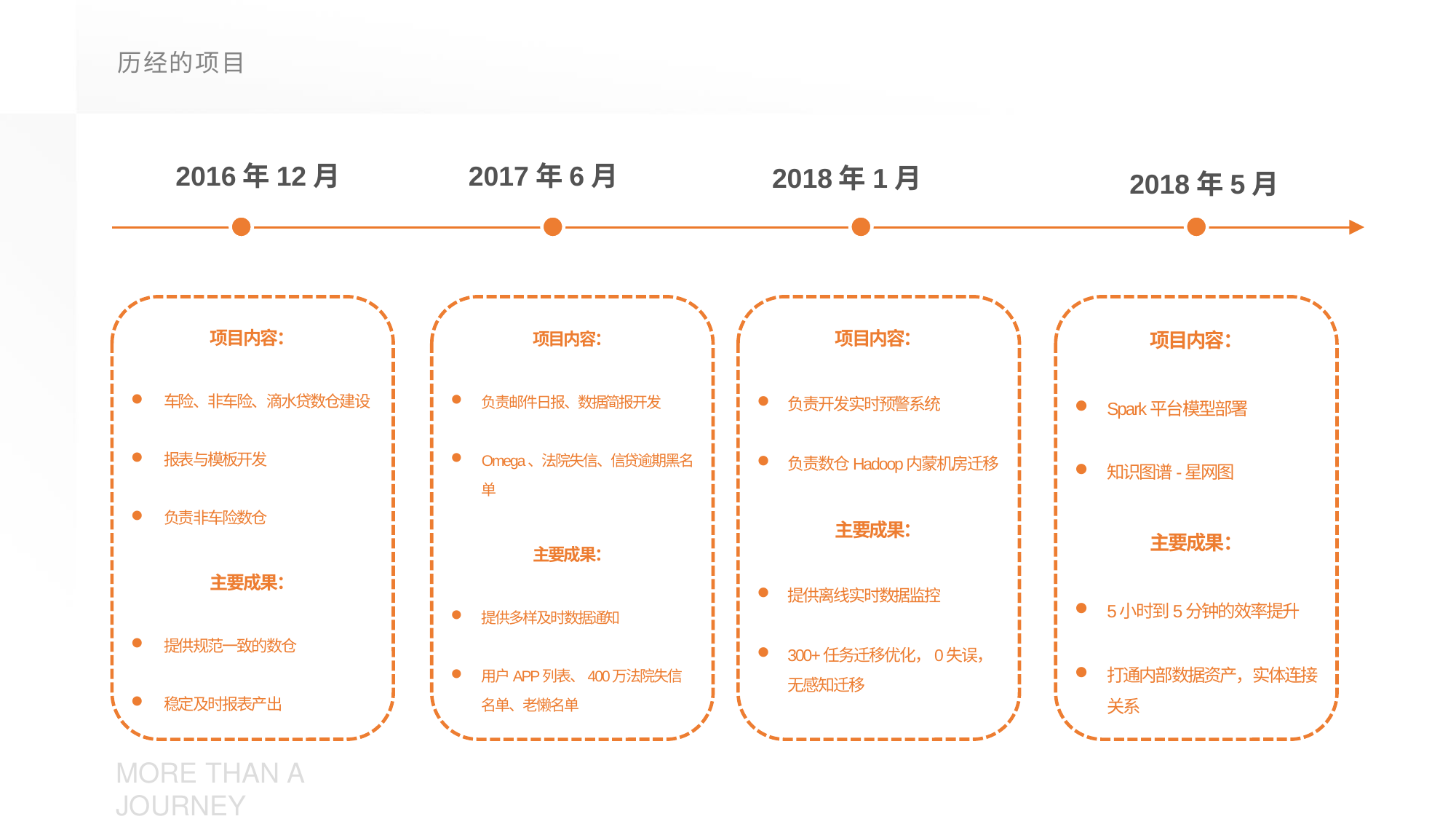

历经的项目
2017年6月
2016年12月
2018年1月
2018年5月

项目内容：

车险、非车险、滴水贷数仓建设

报表与模板开发

负责非车险数仓

主要成果：

提供规范一致的数仓

稳定及时报表产出
项目内容：

负责邮件日报、数据简报开发

Omega、法院失信、信贷逾期黑名单

主要成果：

提供多样及时数据通知

用户APP列表、400万法院失信名单、老懒名单
项目内容：

负责开发实时预警系统

负责数仓Hadoop内蒙机房迁移

主要成果：

提供离线实时数据监控

300+任务迁移优化，0失误，无感知迁移
项目内容：

Spark平台模型部署

知识图谱-星网图

主要成果：

5小时到5分钟的效率提升

打通内部数据资产，实体连接关系